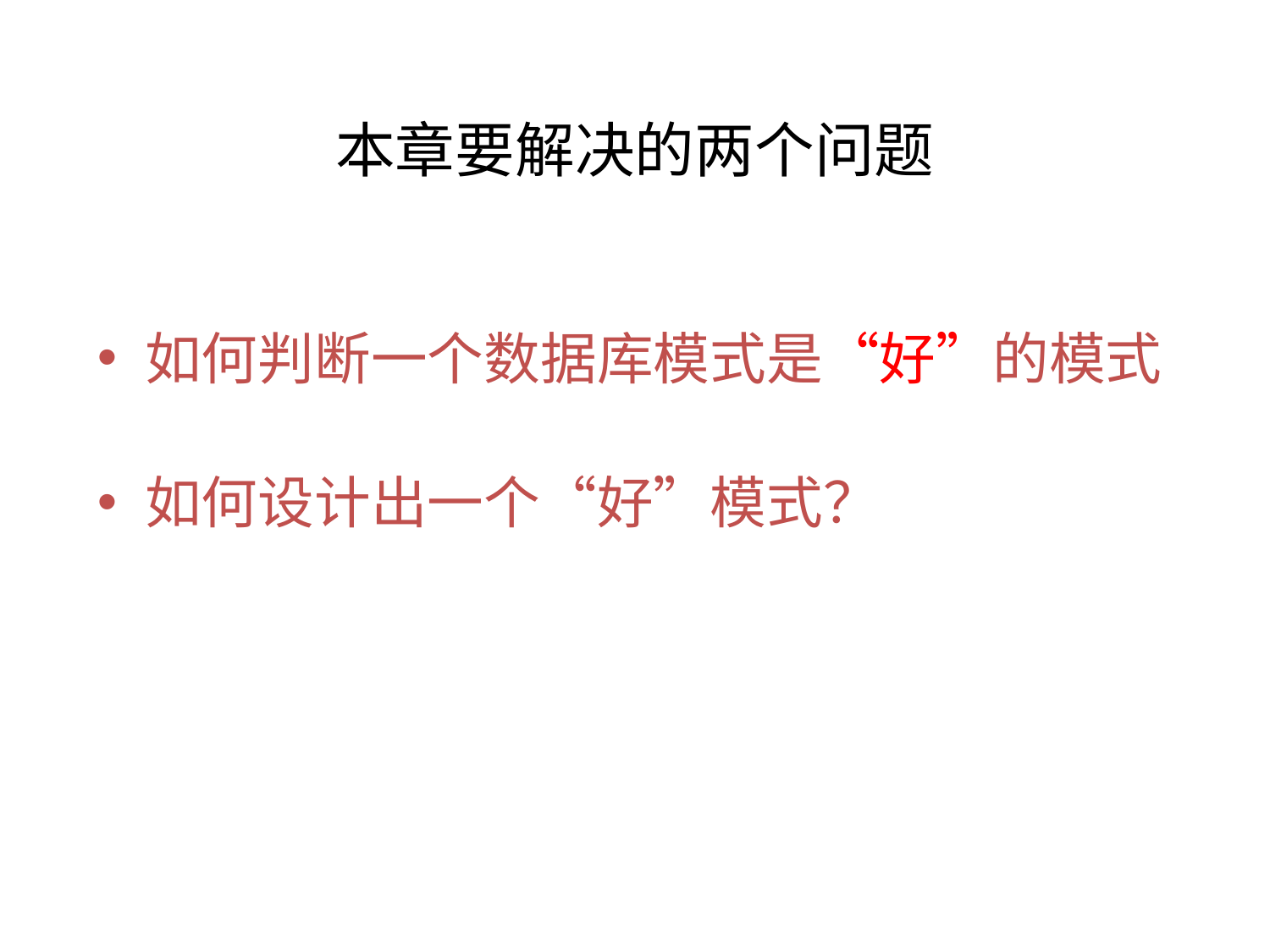

# 本章要解决的两个问题
如何判断一个数据库模式是“好”的模式
如何设计出一个“好”模式？